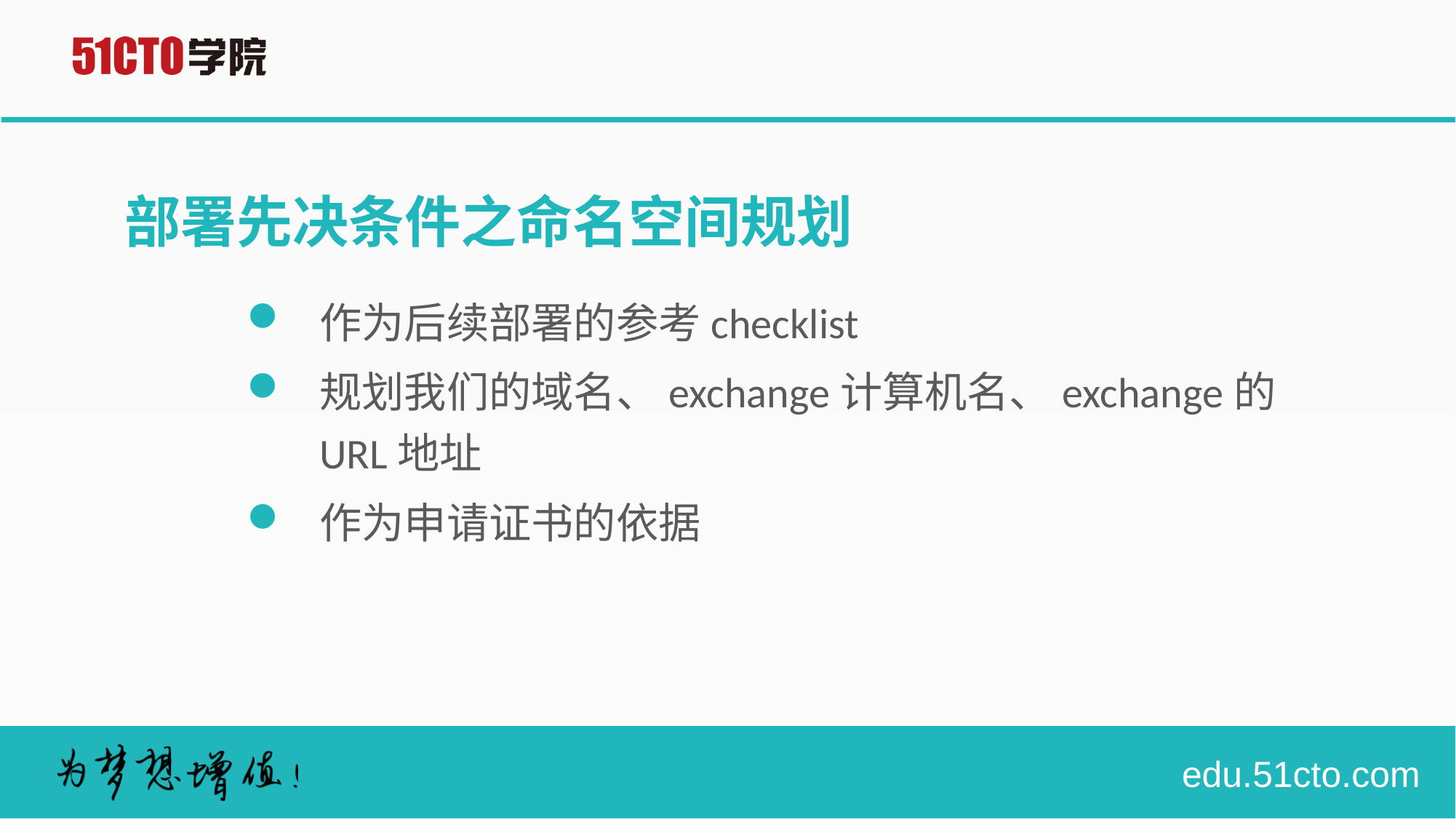

# 部署先决条件之命名空间规划
作为后续部署的参考checklist
规划我们的域名、exchange计算机名、exchange的URL地址
作为申请证书的依据